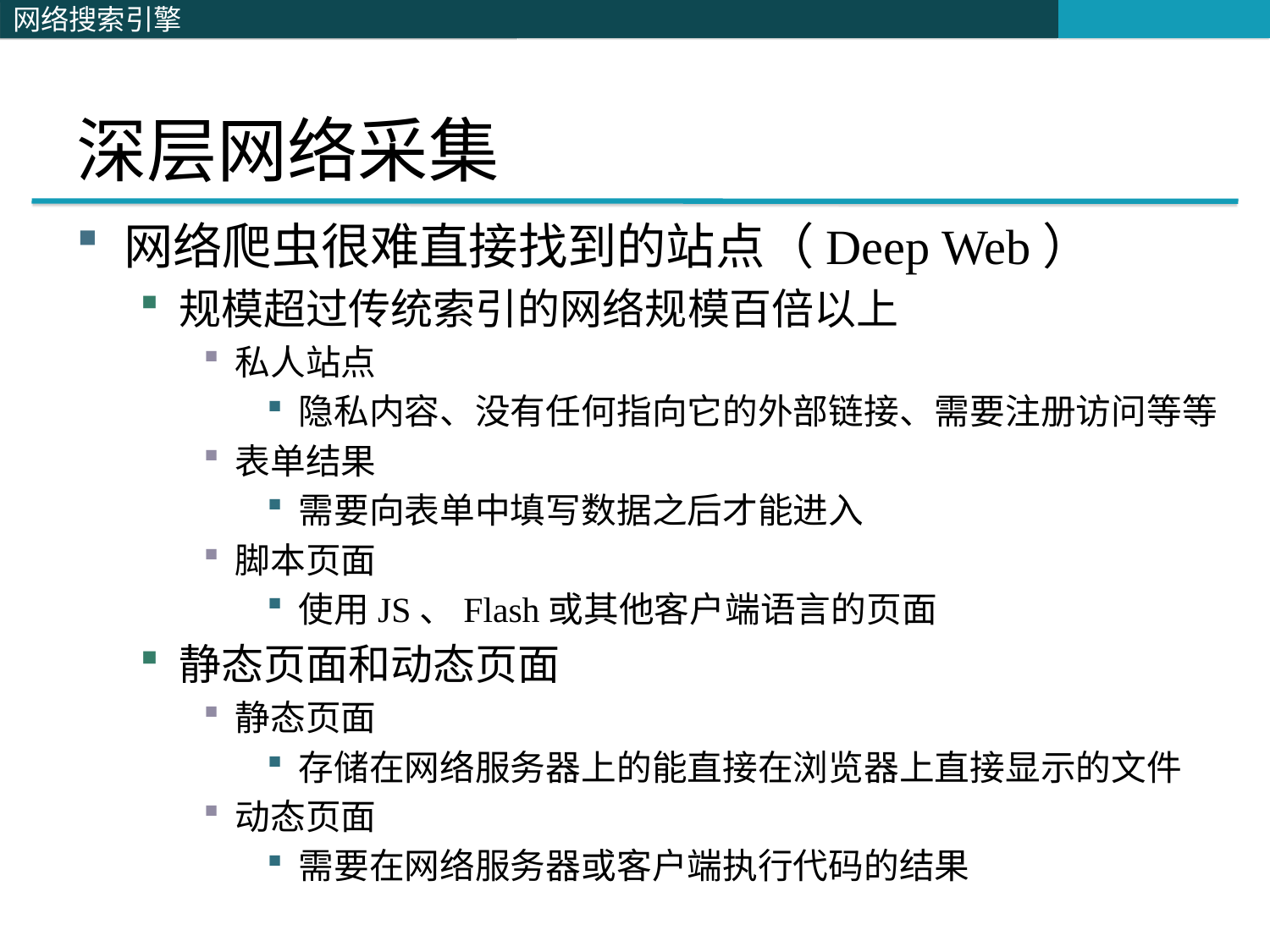

# 深层网络采集
网络爬虫很难直接找到的站点（Deep Web）
规模超过传统索引的网络规模百倍以上
私人站点
隐私内容、没有任何指向它的外部链接、需要注册访问等等
表单结果
需要向表单中填写数据之后才能进入
脚本页面
使用JS、Flash或其他客户端语言的页面
静态页面和动态页面
静态页面
存储在网络服务器上的能直接在浏览器上直接显示的文件
动态页面
需要在网络服务器或客户端执行代码的结果
49